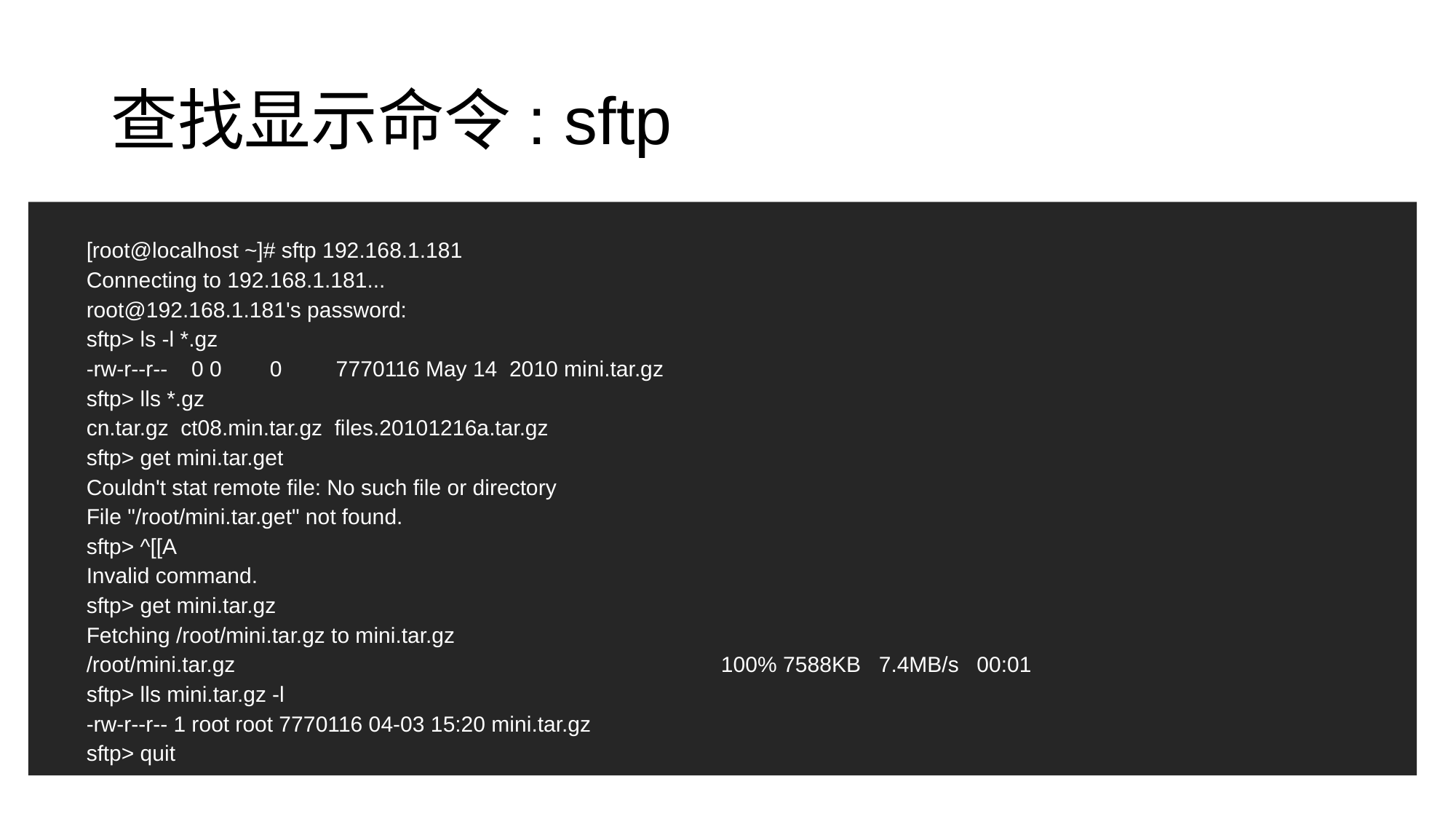

# 查找显示命令: sftp

[root@localhost ~]# sftp 192.168.1.181
Connecting to 192.168.1.181...
root@192.168.1.181's password:
sftp> ls -l *.gz
-rw-r--r--    0 0        0         7770116 May 14  2010 mini.tar.gz
sftp> lls *.gz
cn.tar.gz  ct08.min.tar.gz  files.20101216a.tar.gz
sftp> get mini.tar.get
Couldn't stat remote file: No such file or directory
File "/root/mini.tar.get" not found.
sftp> ^[[A
Invalid command.
sftp> get mini.tar.gz
Fetching /root/mini.tar.gz to mini.tar.gz
/root/mini.tar.gz                                                                                 100% 7588KB   7.4MB/s   00:01
sftp> lls mini.tar.gz -l
-rw-r--r-- 1 root root 7770116 04-03 15:20 mini.tar.gz
sftp> quit